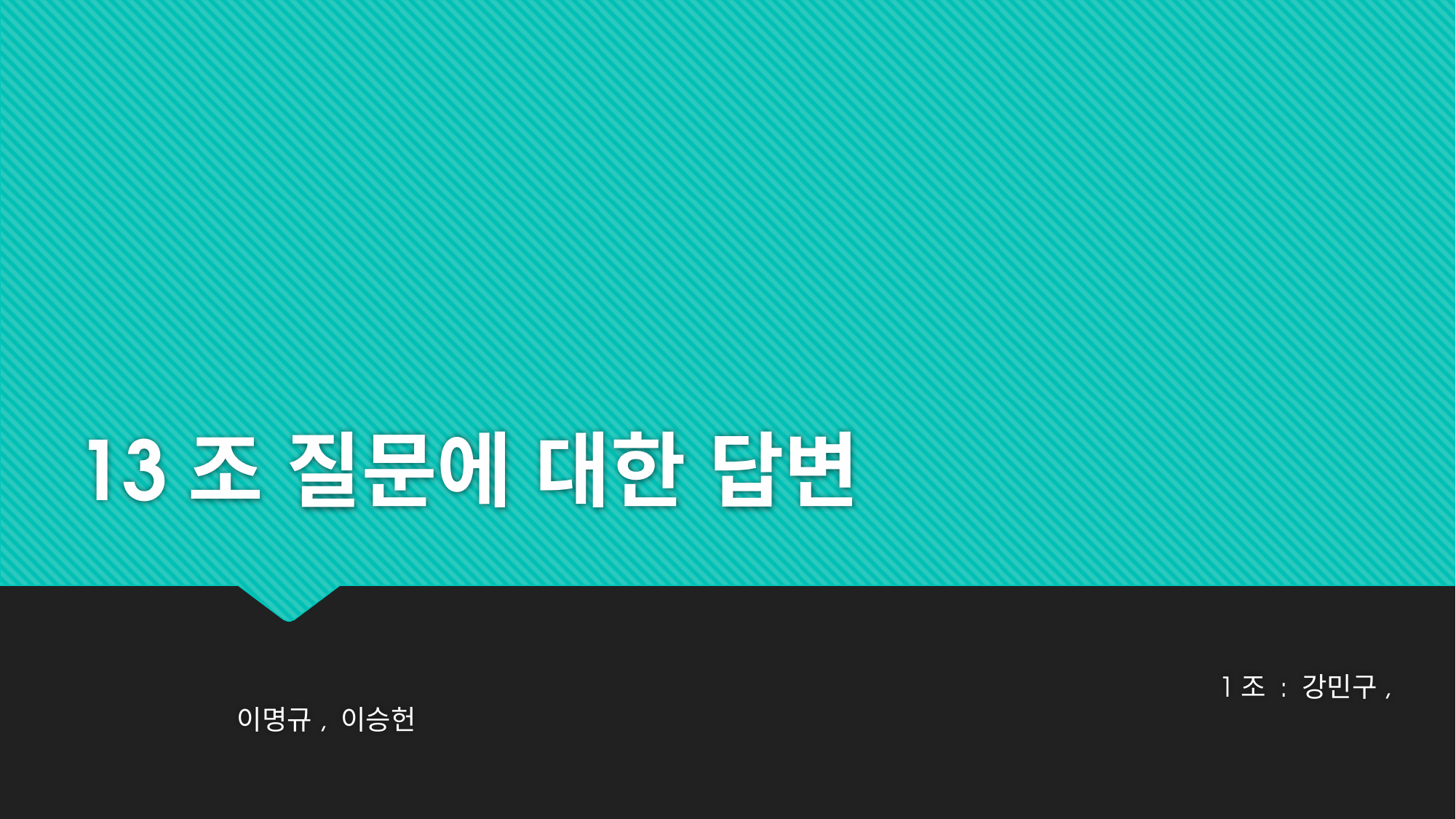

# 13조 질문에 대한 답변
									1조 : 강민구, 이명규, 이승헌